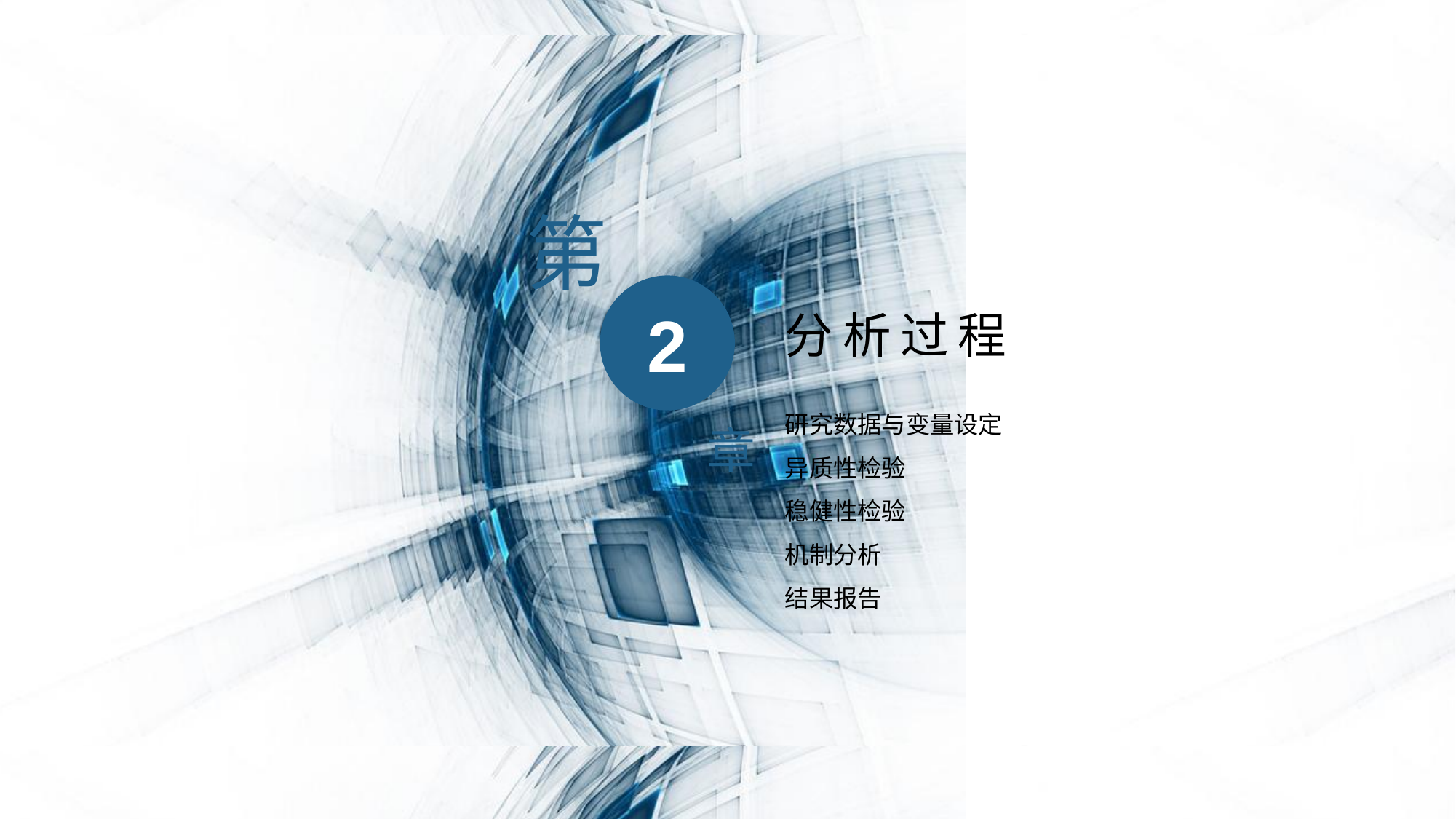

第
分析过程
2
章
研究数据与变量设定
异质性检验
稳健性检验
机制分析
结果报告